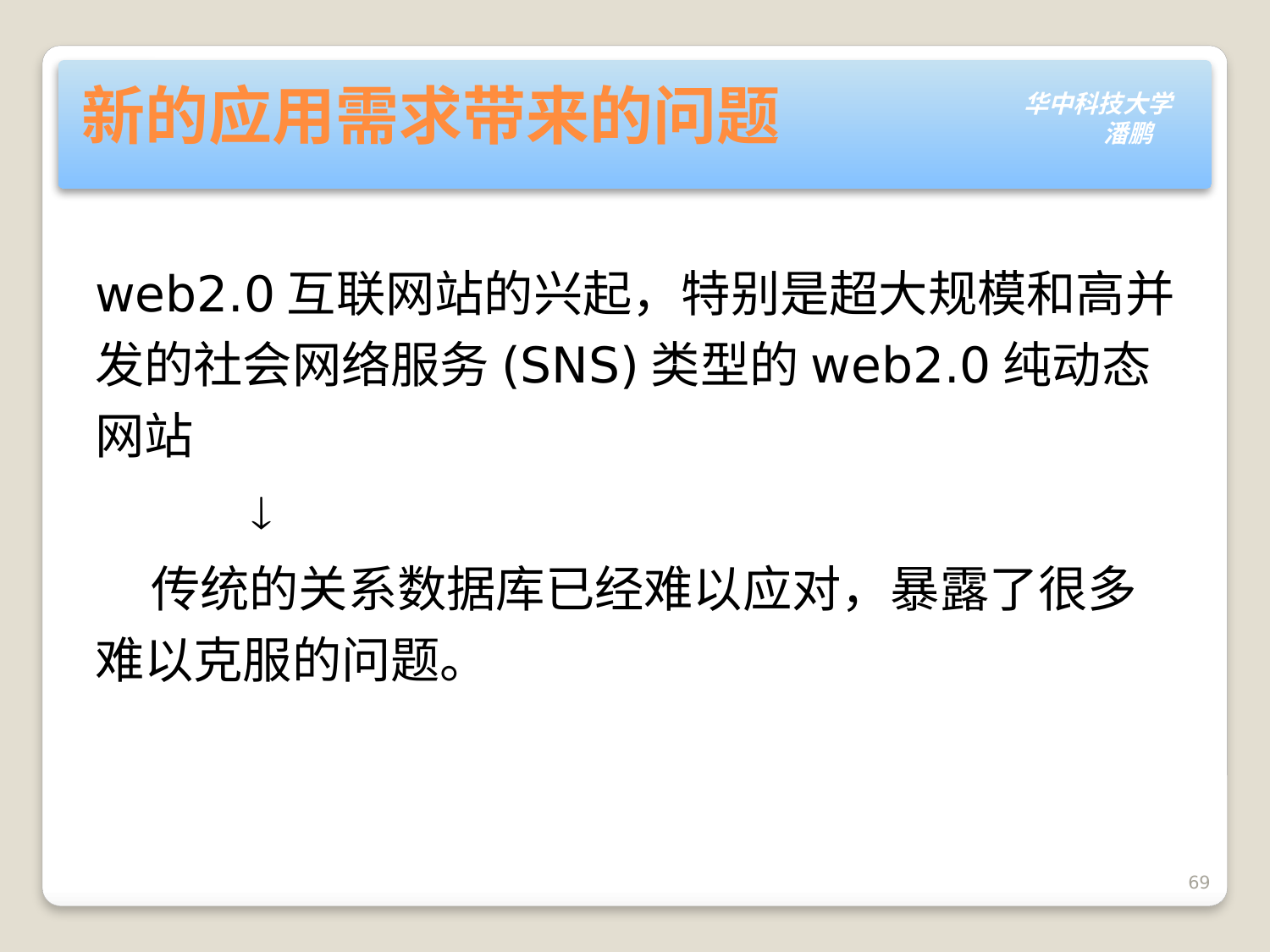

# 新的应用需求带来的问题
web2.0互联网站的兴起，特别是超大规模和高并发的社会网络服务(SNS)类型的web2.0纯动态网站
          ↓
    传统的关系数据库已经难以应对，暴露了很多难以克服的问题。
69